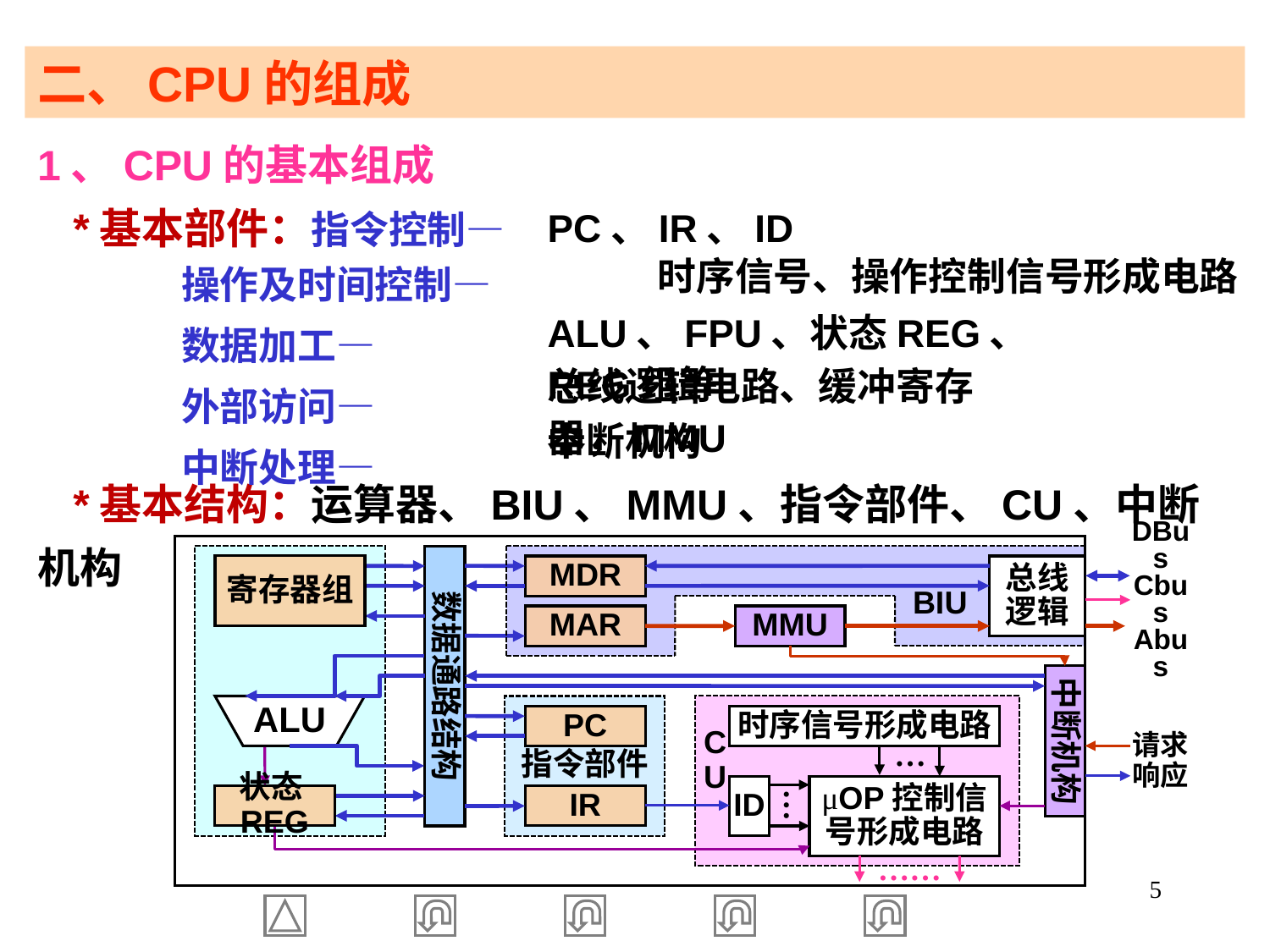

二、CPU的组成
1、CPU的基本组成
   *基本部件：指令控制—
                操作及时间控制—
                数据加工—
                外部访问—
                中断处理—
PC、IR、ID
时序信号、操作控制信号形成电路
ALU、FPU、状态REG、REG组等
总线逻辑电路、缓冲寄存器，MMU
中断机构
   *基本结构：运算器、BIU、MMU、指令部件、CU、中断机构

数据通路结构
总线逻辑
寄存器组
MDR
DBus
Cbus
Abus
BIU
MAR
MMU
中断机构

ALU

PC
时序信号形成电路
请求
响应
指令部件
CU
…
ID
μOP控制信号形成电路
状态REG
IR
…
……
5